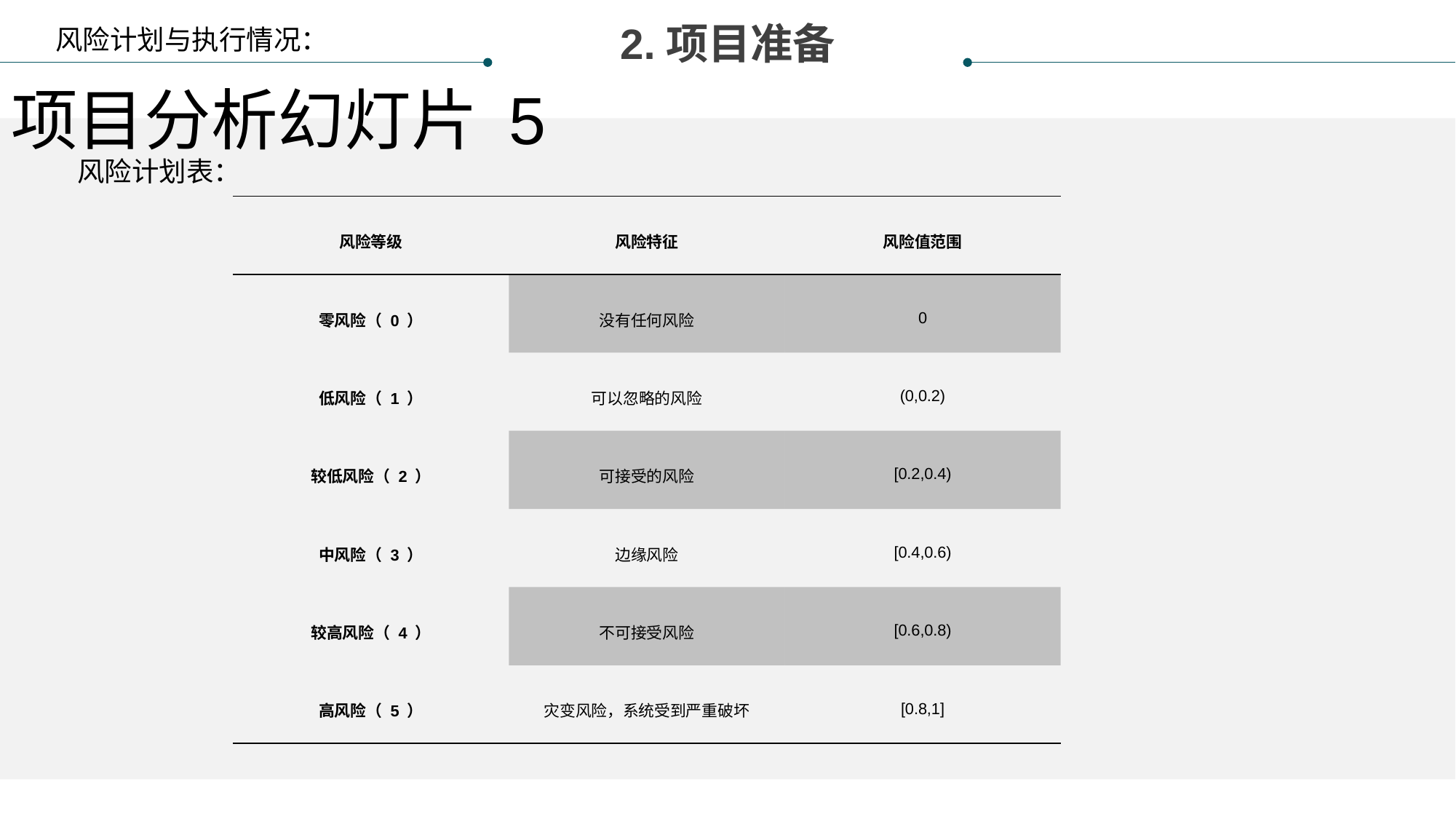

风险计划与执行情况：
2.项目准备
项目分析幻灯片 5

风险计划表：
| 风险等级 | 风险特征 | 风险值范围 |
| --- | --- | --- |
| 零风险（ 0 ） | 没有任何风险 | 0 |
| 低风险（ 1 ） | 可以忽略的风险 | (0,0.2) |
| 较低风险（ 2 ） | 可接受的风险 | [0.2,0.4) |
| 中风险（ 3 ） | 边缘风险 | [0.4,0.6) |
| 较高风险（ 4 ） | 不可接受风险 | [0.6,0.8) |
| 高风险（ 5 ） | 灾变风险，系统受到严重破坏 | [0.8,1] |